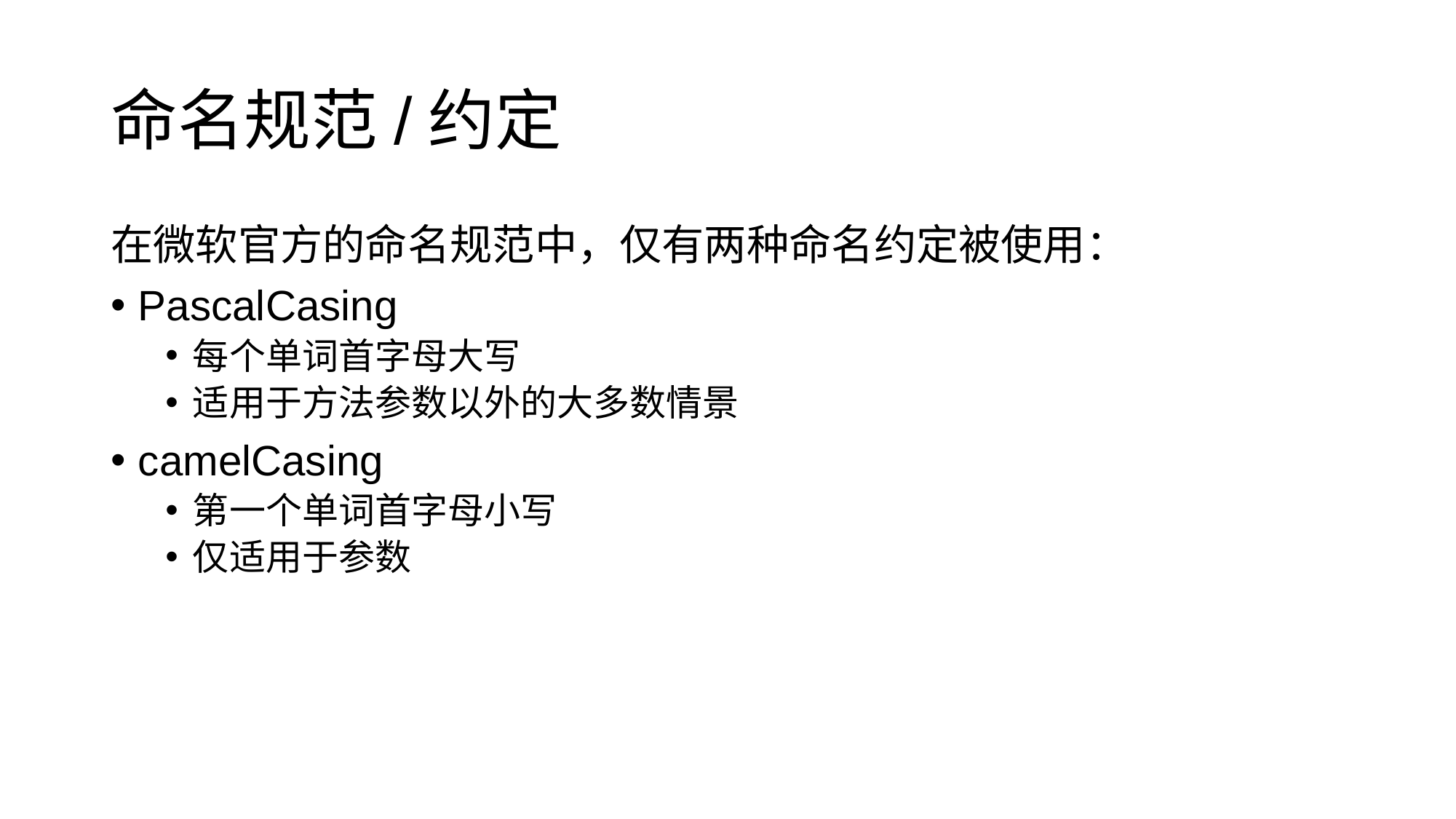

# 命名规范/约定
在微软官方的命名规范中，仅有两种命名约定被使用：
PascalCasing
每个单词首字母大写
适用于方法参数以外的大多数情景
camelCasing
第一个单词首字母小写
仅适用于参数